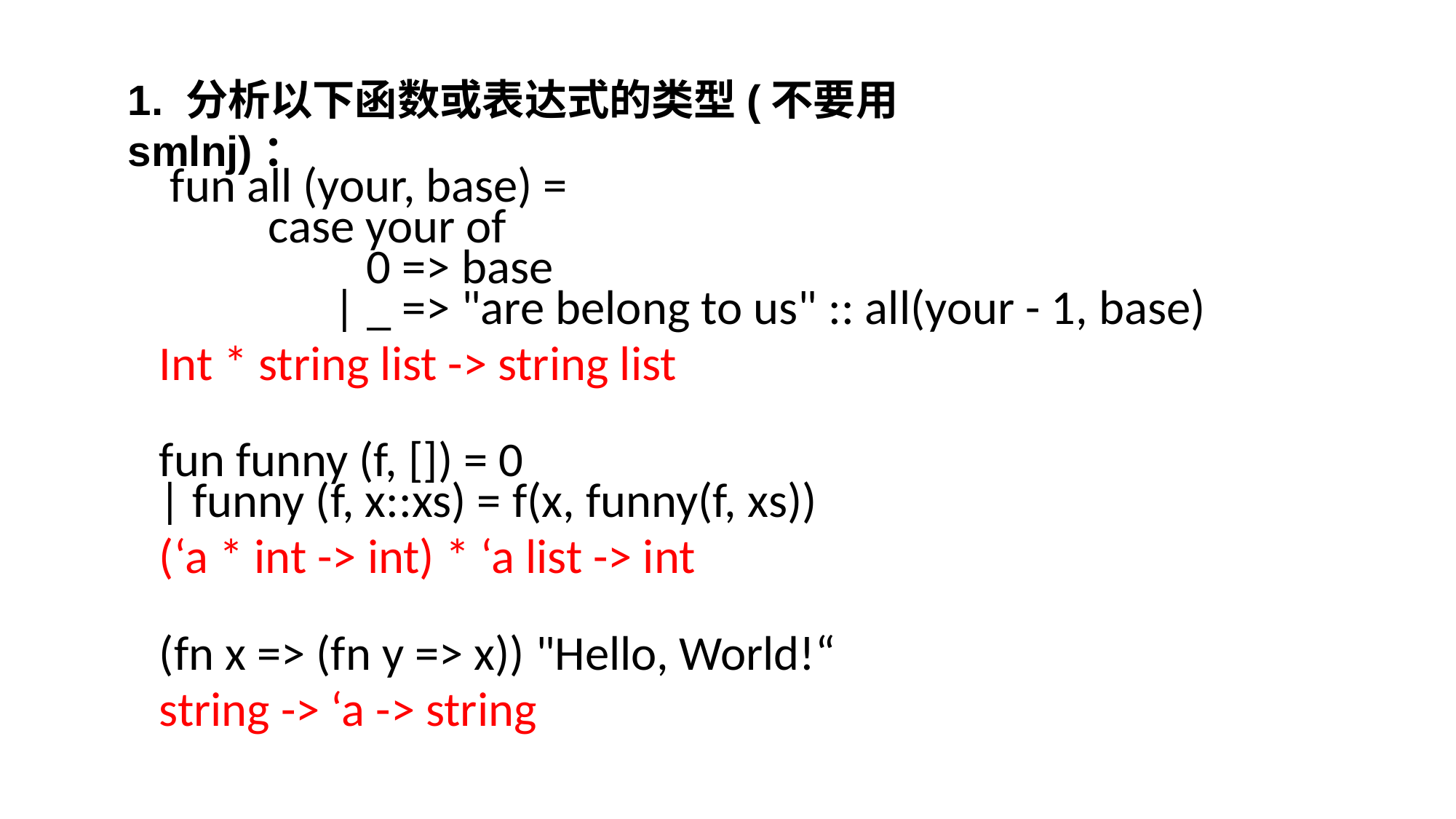

1. 分析以下函数或表达式的类型(不要用smlnj)：

 fun all (your, base) =
	case your of
	         0 => base
	      | _ => "are belong to us" :: all(your - 1, base)
Int * string list -> string list
fun funny (f, []) = 0
| funny (f, x::xs) = f(x, funny(f, xs))
(‘a * int -> int) * ‘a list -> int
(fn x => (fn y => x)) "Hello, World!“
string -> ‘a -> string